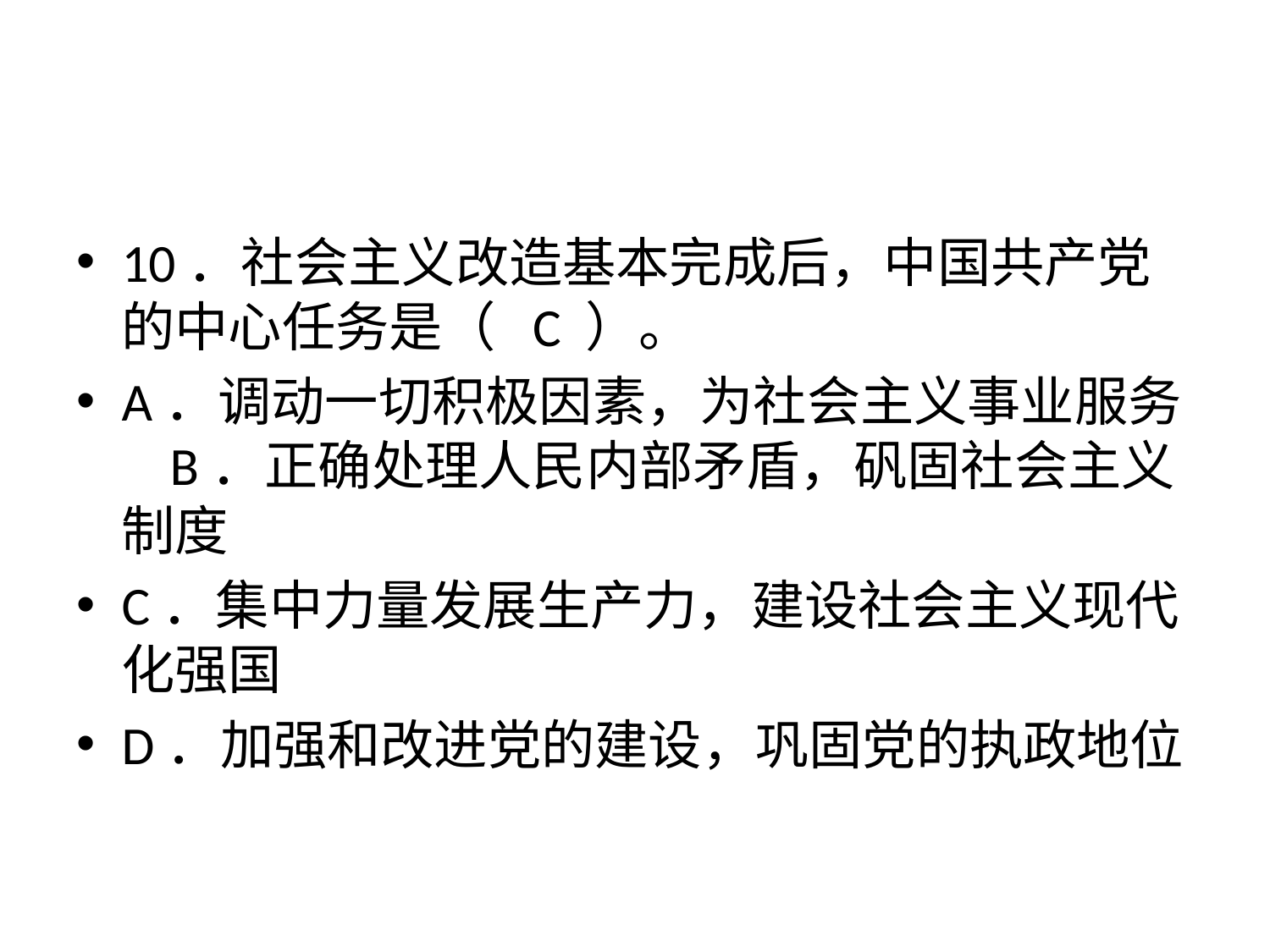

#
10．社会主义改造基本完成后，中国共产党的中心任务是（  C ）。
A．调动一切积极因素，为社会主义事业服务    B．正确处理人民内部矛盾，矾固社会主义制度
C．集中力量发展生产力，建设社会主义现代化强国
D．加强和改进党的建设，巩固党的执政地位